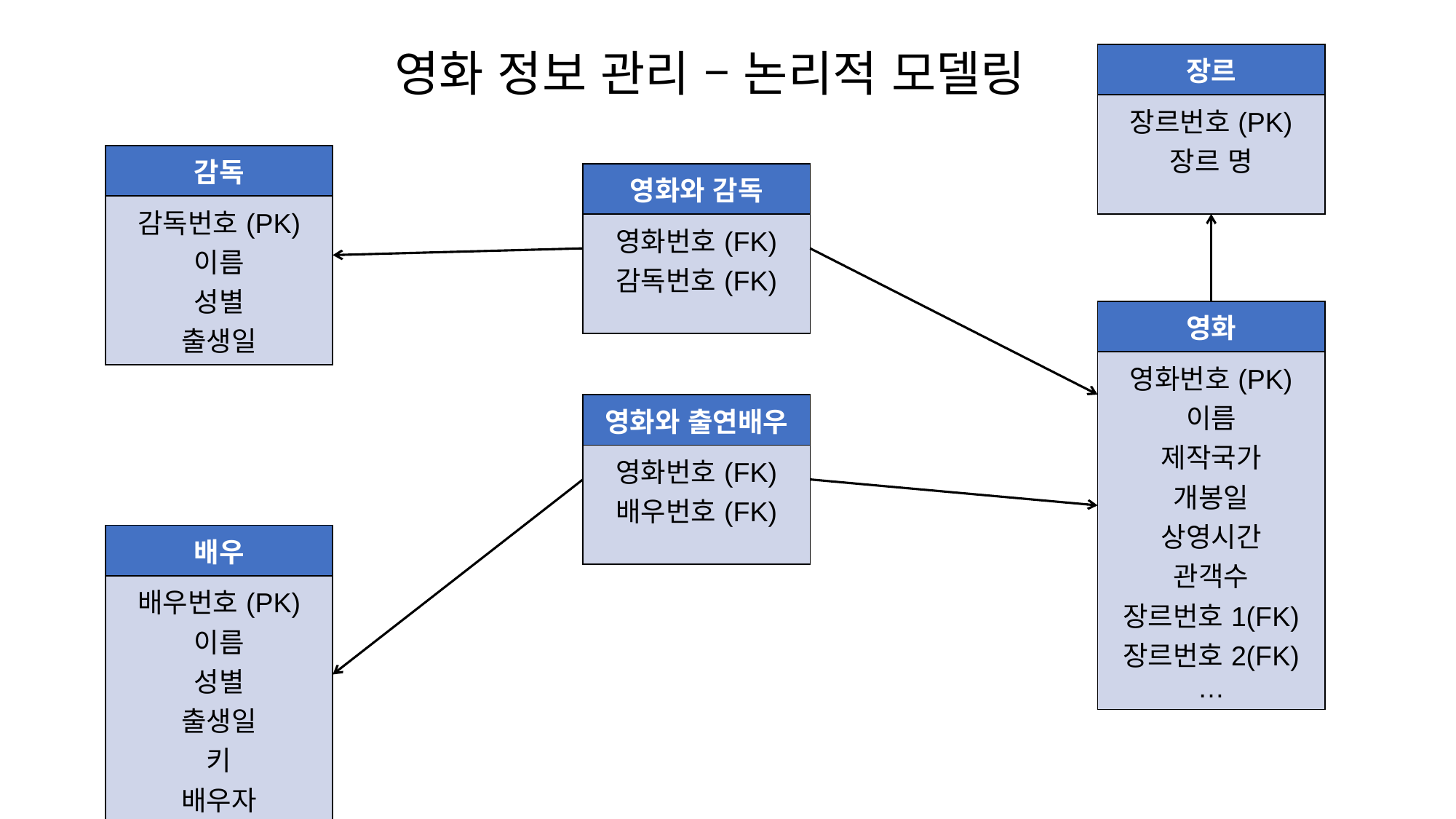

# 영화 정보 관리 – 논리적 모델링
| 장르 |
| --- |
| 장르번호(PK) 장르 명 |
| 감독 |
| --- |
| 감독번호(PK) 이름 성별 출생일 |
| 영화와 감독 |
| --- |
| 영화번호(FK) 감독번호(FK) |
| 영화 |
| --- |
| 영화번호(PK) 이름 제작국가 개봉일 상영시간 관객수 장르번호1(FK) 장르번호2(FK) … |
| 영화와 출연배우 |
| --- |
| 영화번호(FK) 배우번호(FK) |
| 배우 |
| --- |
| 배우번호(PK) 이름 성별 출생일 키 배우자 |